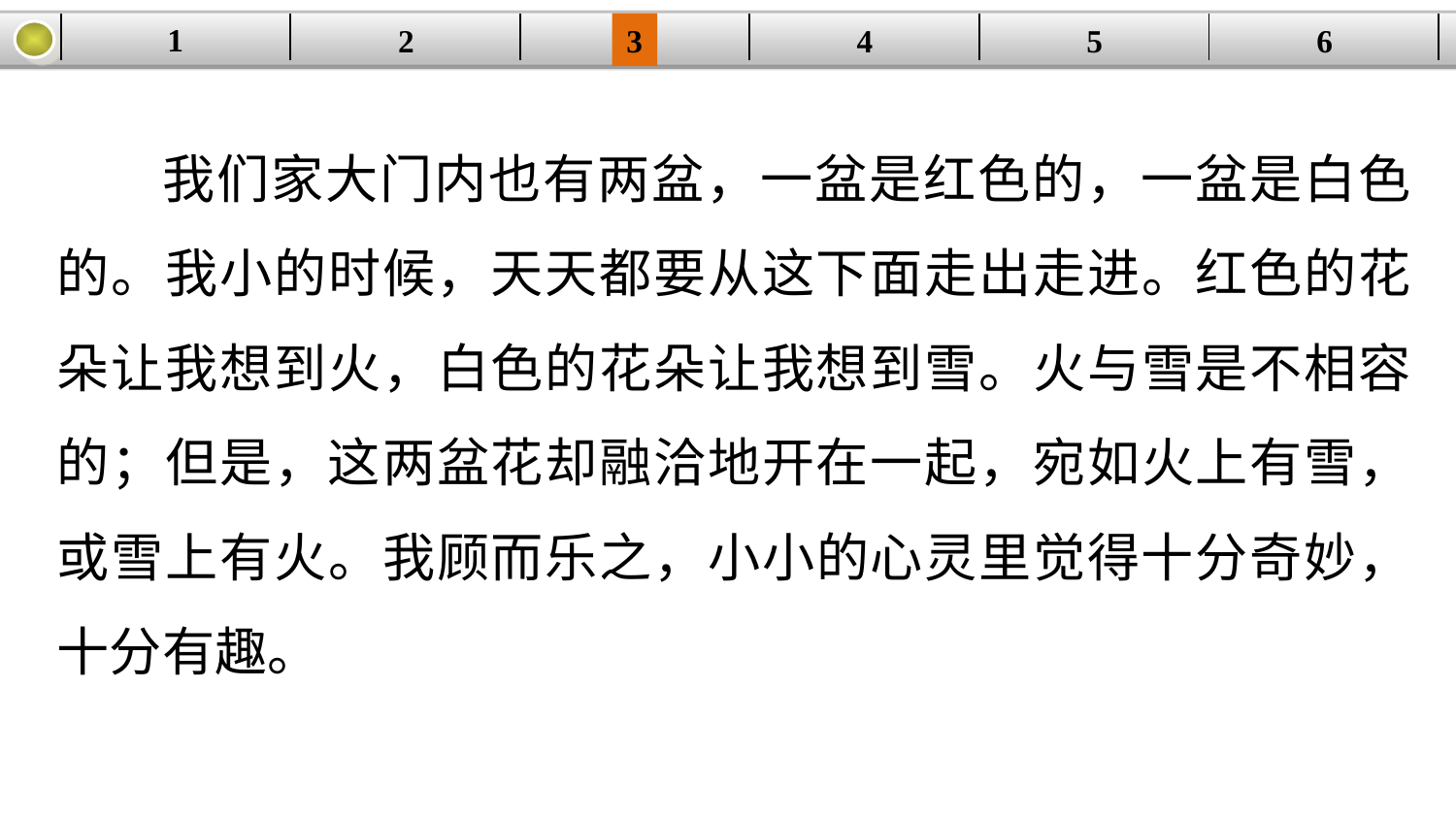

1
2
3
4
|  |  |  |  |  |  |
| --- | --- | --- | --- | --- | --- |
5
6

我们家大门内也有两盆，一盆是红色的，一盆是白色的。我小的时候，天天都要从这下面走出走进。红色的花朵让我想到火，白色的花朵让我想到雪。火与雪是不相容的；但是，这两盆花却融洽地开在一起，宛如火上有雪，或雪上有火。我顾而乐之，小小的心灵里觉得十分奇妙，十分有趣。